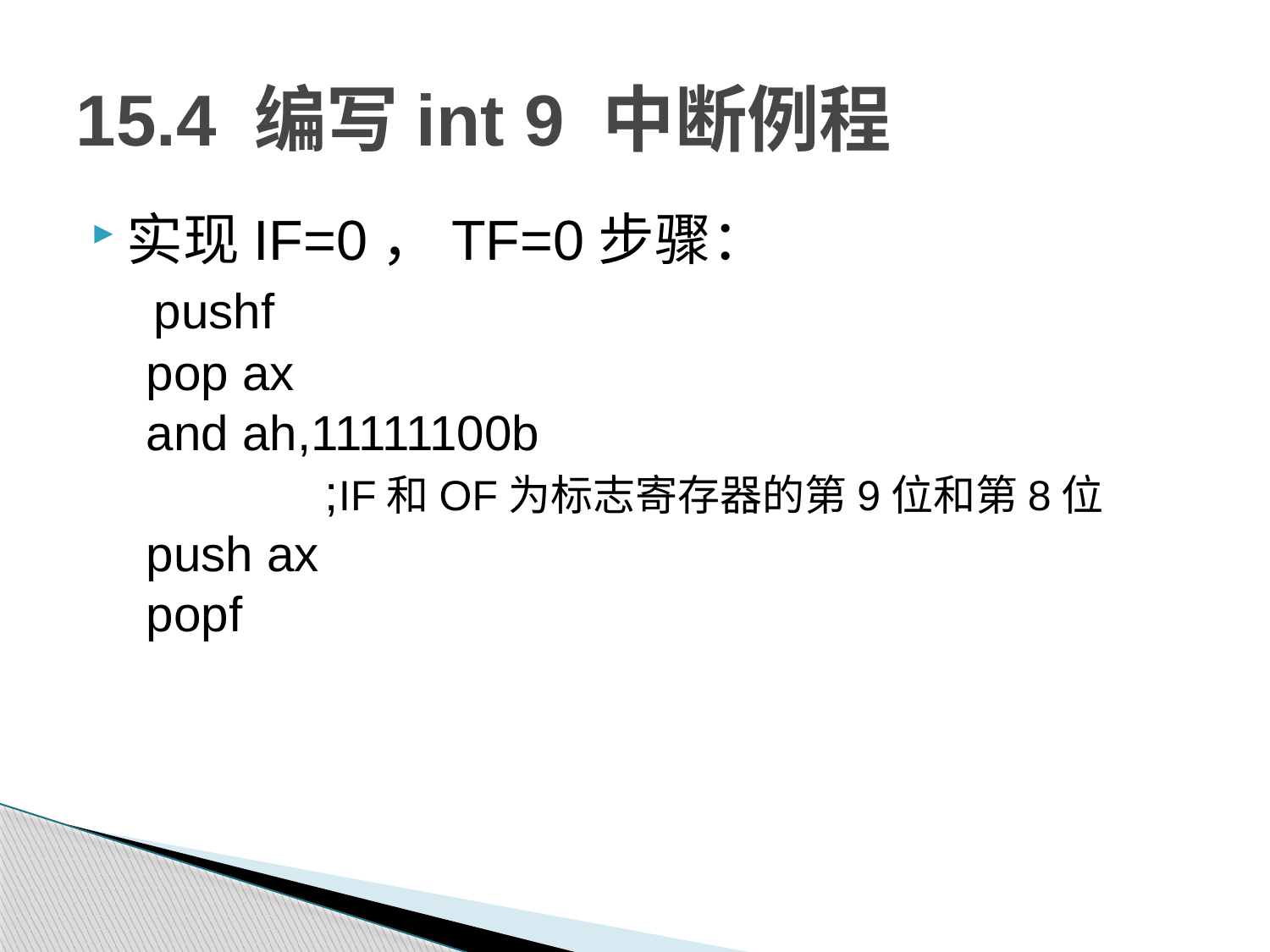

# 15.4 编写int 9 中断例程
实现IF=0，TF=0步骤：
    pushf
    pop ax
    and ah,11111100b
                 ;IF和OF为标志寄存器的第9位和第8位
    push ax
    popf